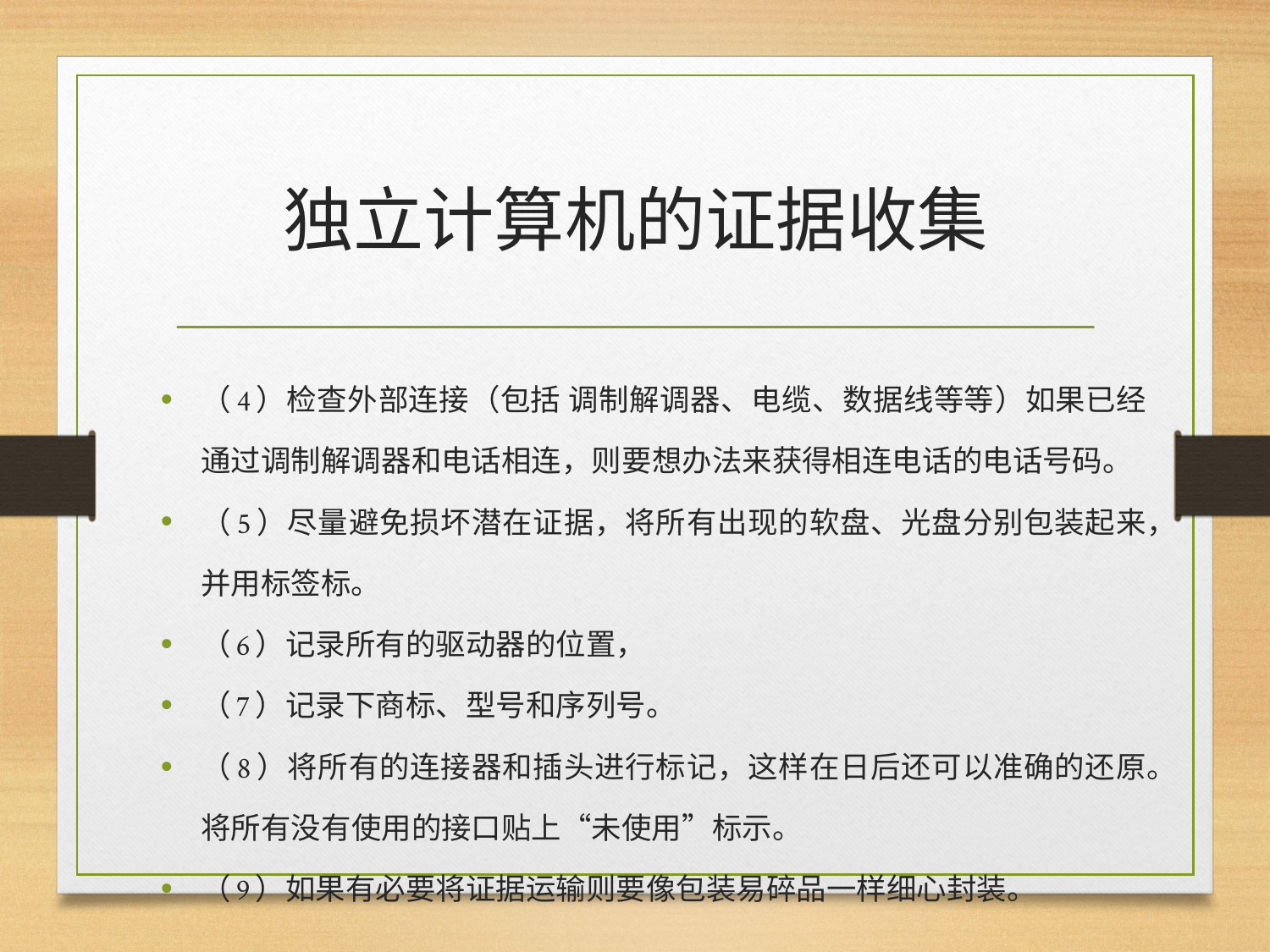

# 独立计算机的证据收集
（4）检查外部连接（包括 调制解调器、电缆、数据线等等）如果已经通过调制解调器和电话相连，则要想办法来获得相连电话的电话号码。
（5）尽量避免损坏潜在证据，将所有出现的软盘、光盘分别包装起来，并用标签标。
（6）记录所有的驱动器的位置，
（7）记录下商标、型号和序列号。
（8）将所有的连接器和插头进行标记，这样在日后还可以准确的还原。将所有没有使用的接口贴上“未使用”标示。
（9）如果有必要将证据运输则要像包装易碎品一样细心封装。